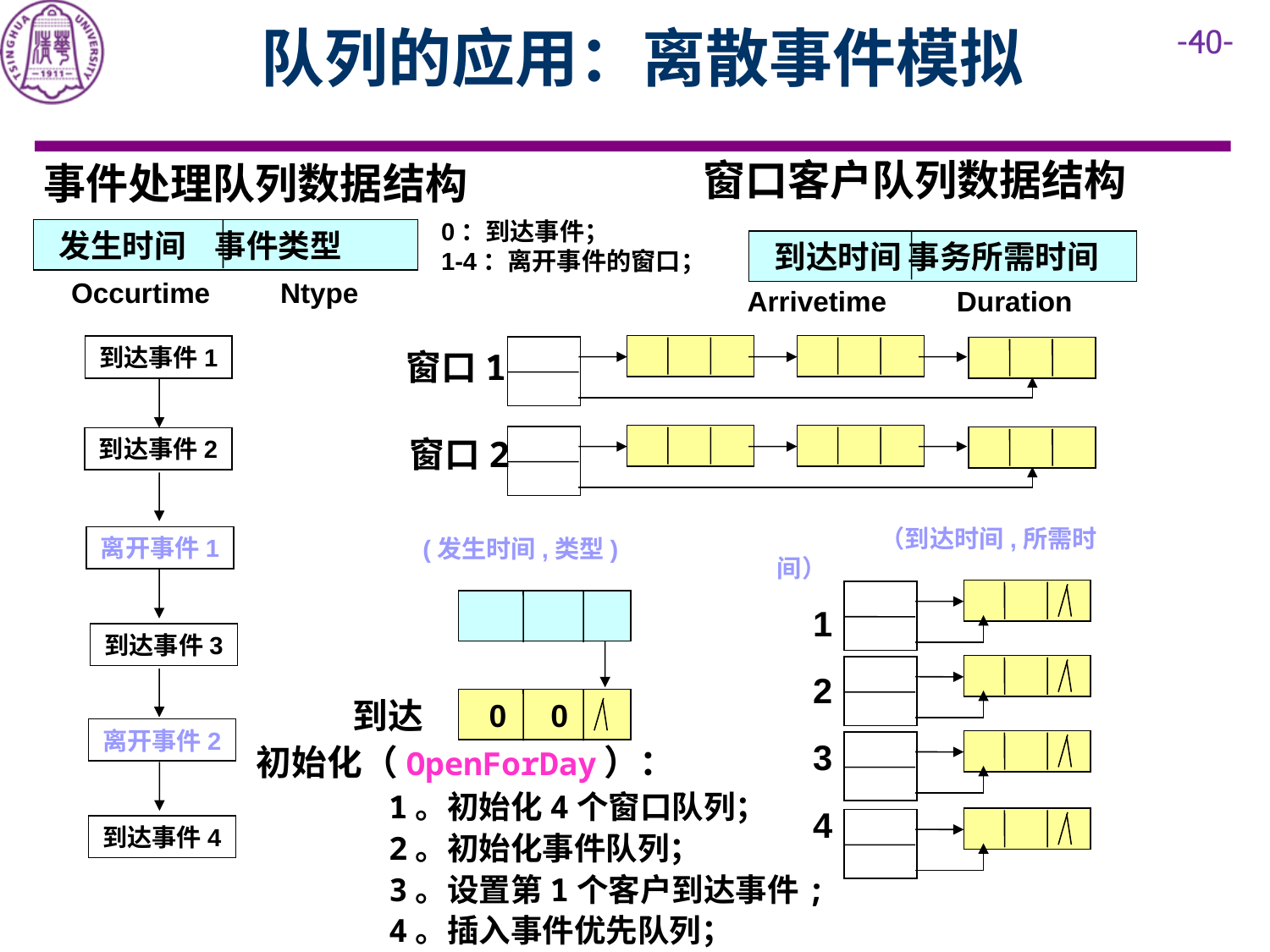

队列的应用：离散事件模拟
窗口客户队列数据结构
0：到达事件；
1-4：离开事件的窗口；
 到达时间 事务所需时间

Arrivetime         Duration
事件处理队列数据结构
 发生时间    事件类型

Occurtime         Ntype

到达事件1
窗口1

到达事件2

窗口2

离开事件1
                 （到达时间,所需时间）

1
2
3
4

 (发生时间,类型)

到达事件3

到达
  0     0

离开事件2
初始化（OpenForDay）：

到达事件4
1。初始化4个窗口队列；
2。初始化事件队列；
3。设置第1个客户到达事件;
4。插入事件优先队列；